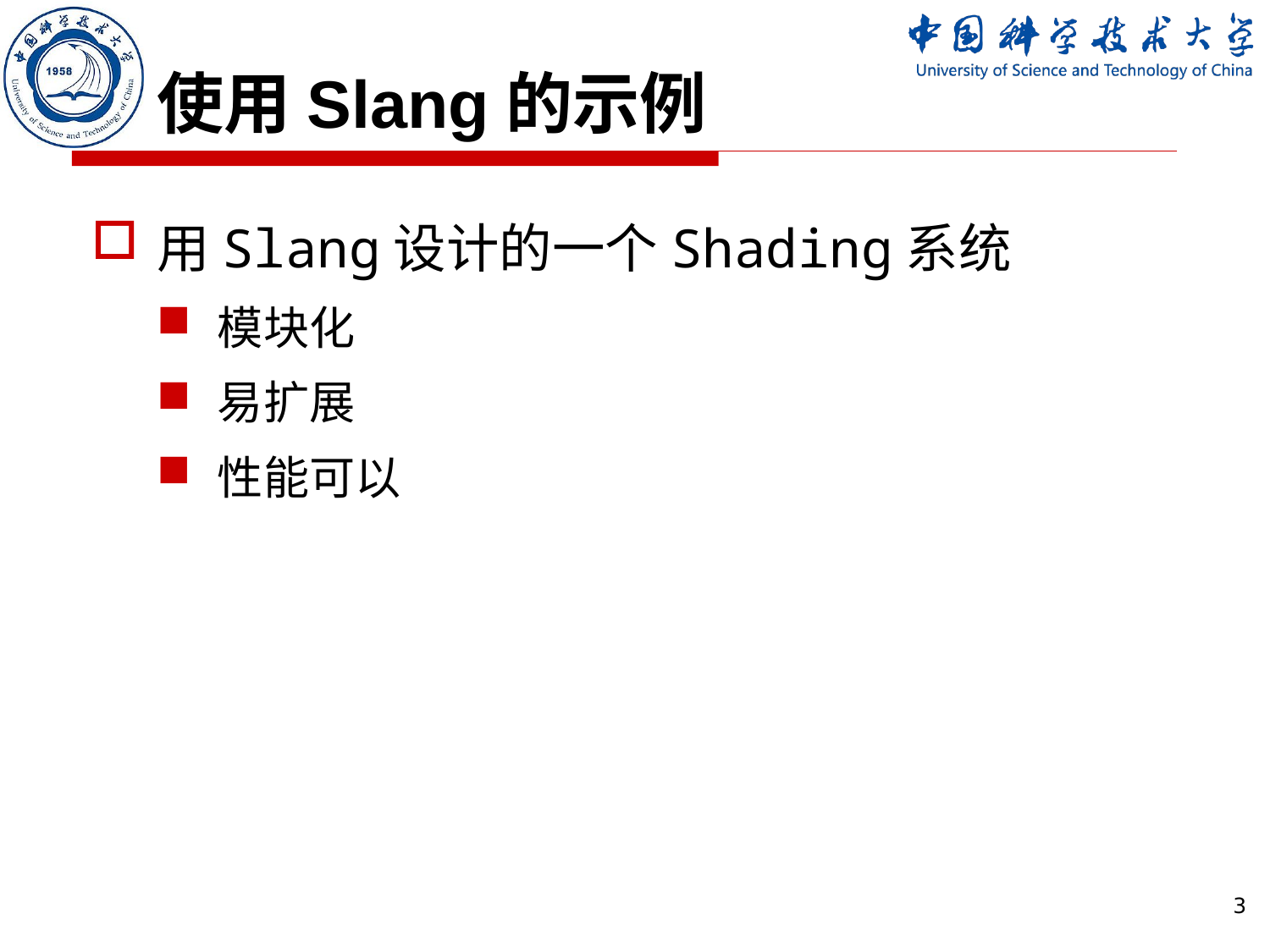

# 使用Slang的示例
用Slang设计的一个Shading系统
模块化
易扩展
性能可以

3